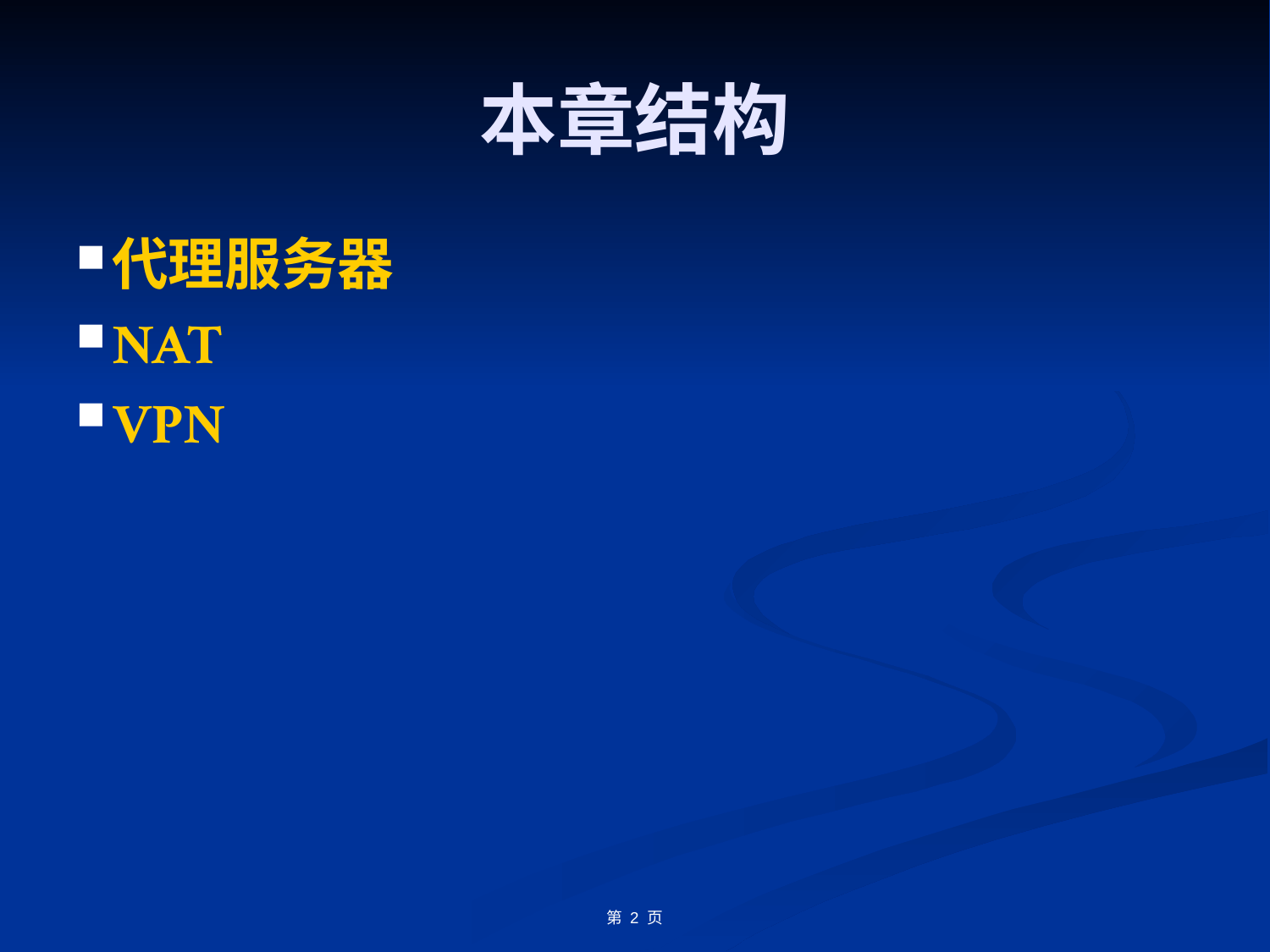

# 本章结构
代理服务器
NAT
VPN

第 2 页